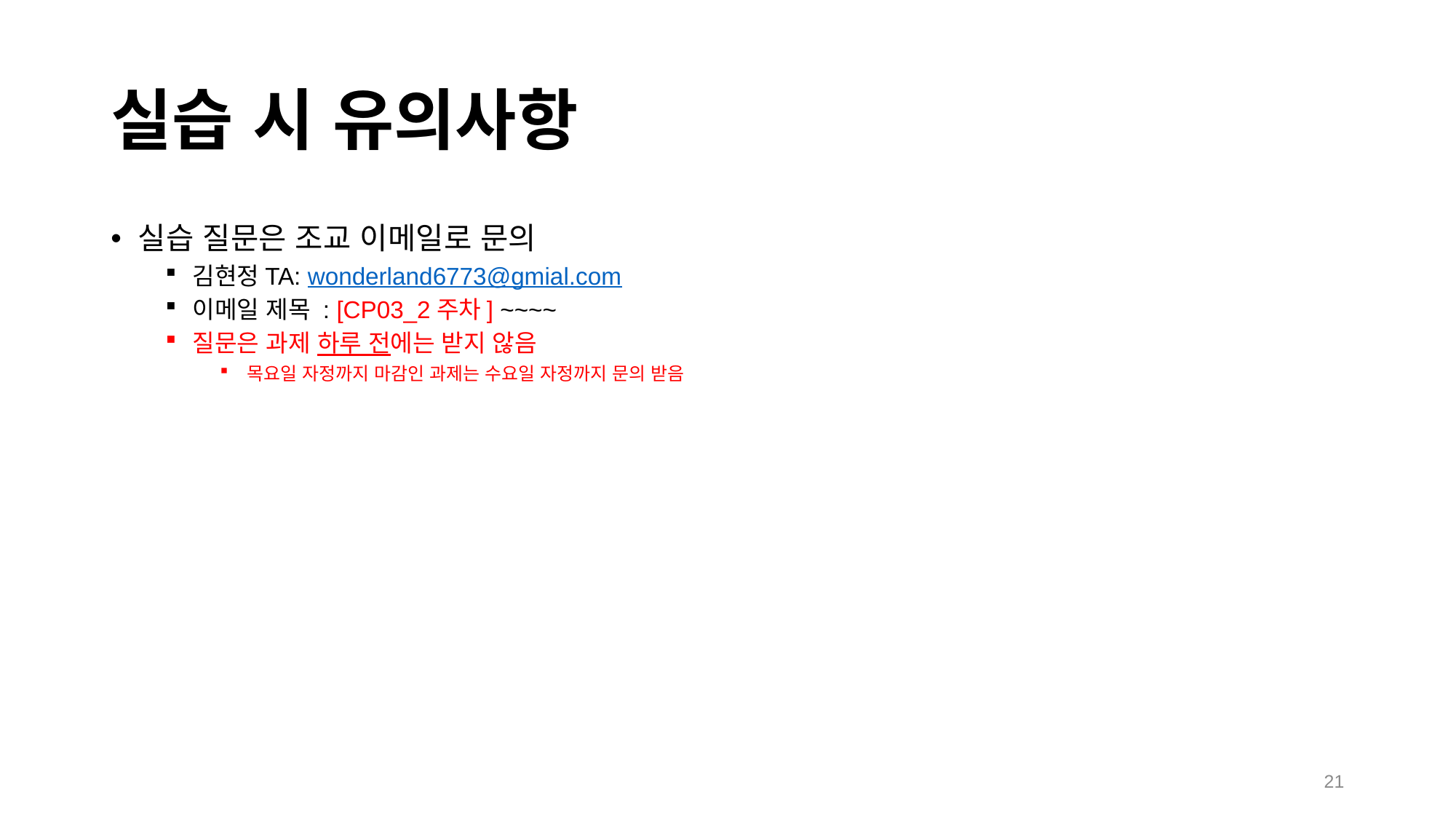

# 실습 시 유의사항
실습 질문은 조교 이메일로 문의
김현정TA: wonderland6773@gmial.com
이메일 제목 : [CP03_2주차] ~~~~
질문은 과제 하루 전에는 받지 않음
목요일 자정까지 마감인 과제는 수요일 자정까지 문의 받음
21